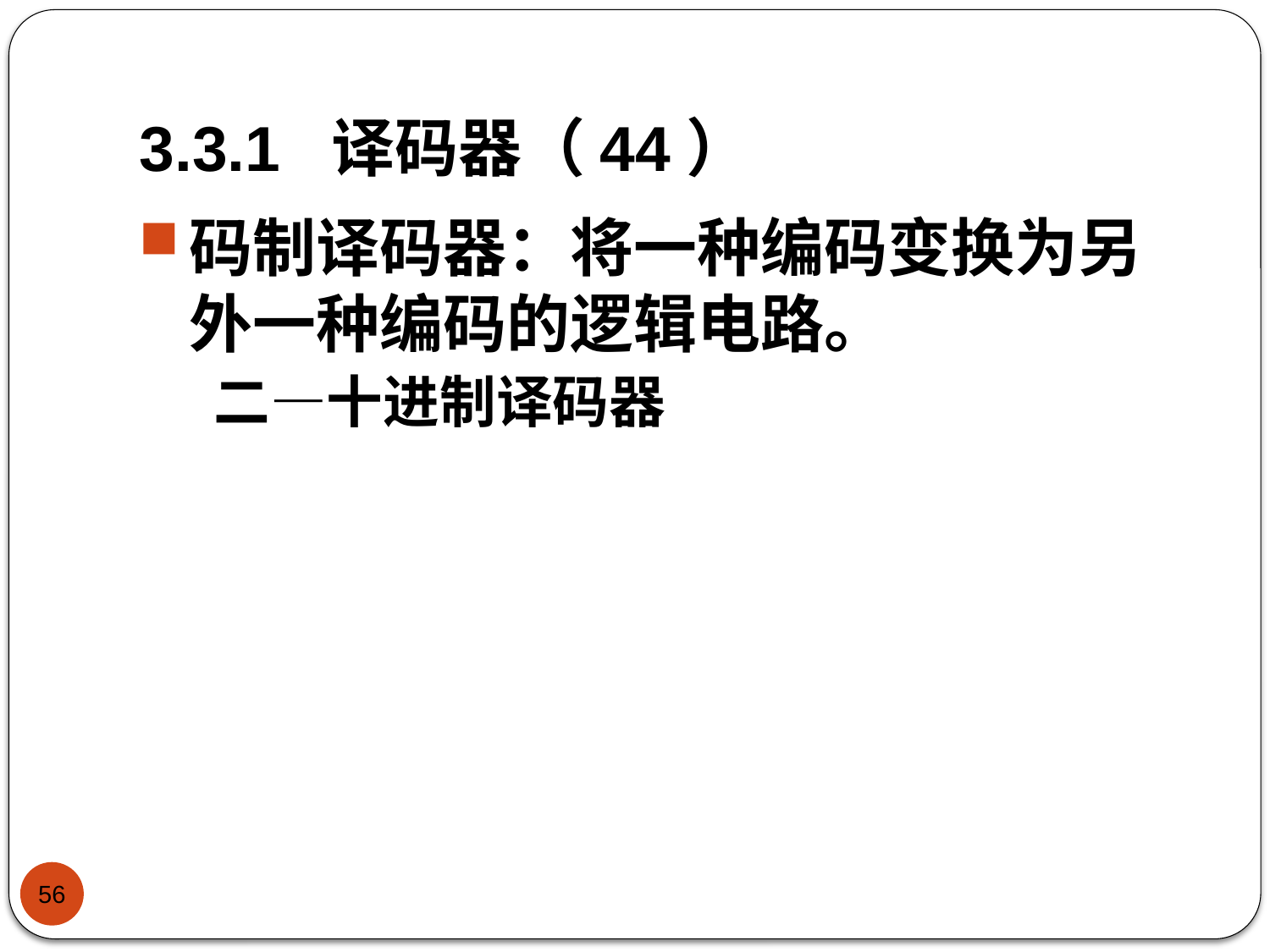

# 3.3.1  译码器（44）
码制译码器：将一种编码变换为另外一种编码的逻辑电路。
  二—十进制译码器
56